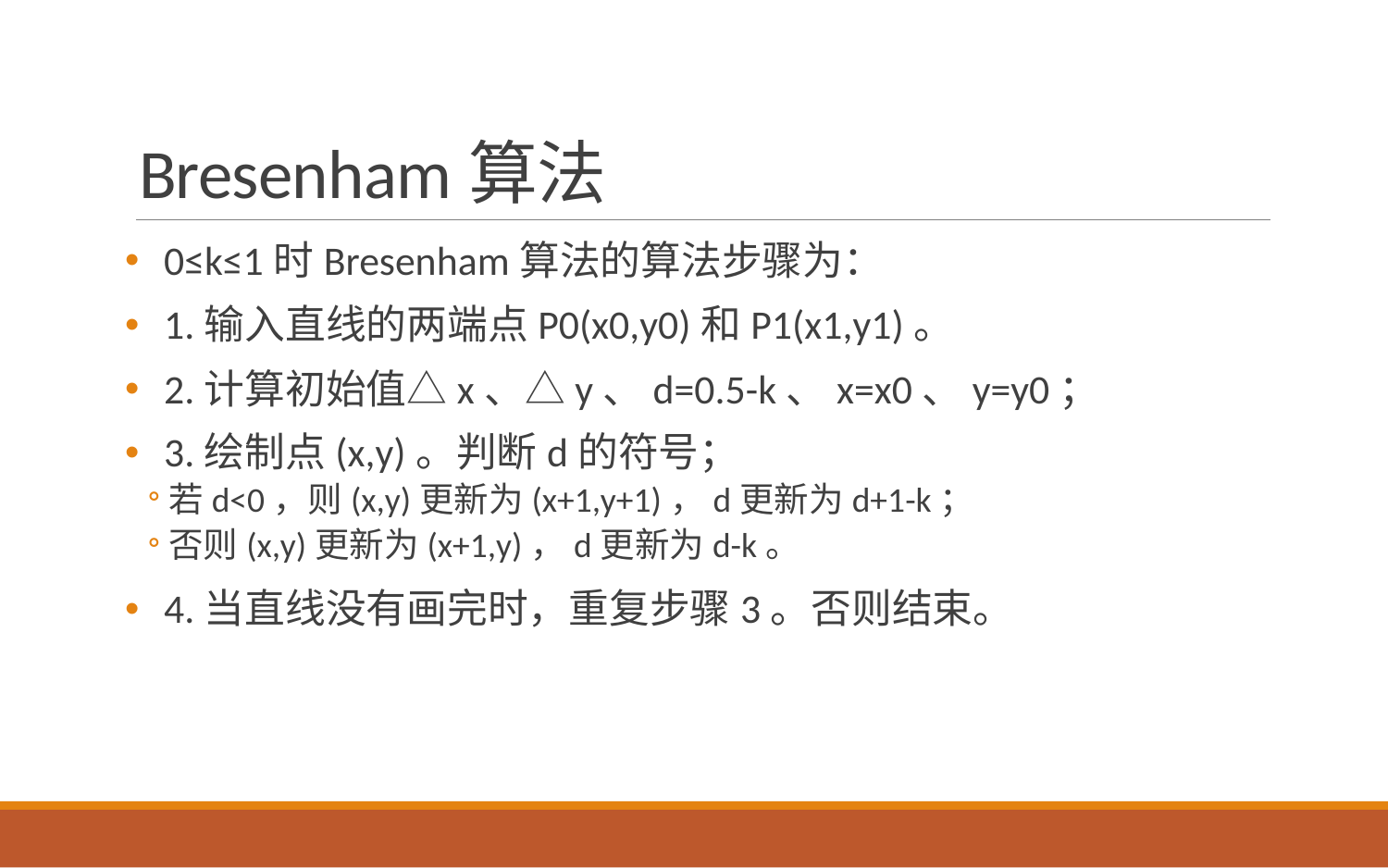

# Bresenham算法
0≤k≤1时Bresenham算法的算法步骤为：
1.输入直线的两端点P0(x0,y0)和P1(x1,y1)。
2.计算初始值△x、△y、d=0.5-k、x=x0、y=y0；
3.绘制点(x,y)。判断d的符号；
若d<0，则(x,y)更新为(x+1,y+1)，d更新为d+1-k；
否则(x,y)更新为(x+1,y)，d更新为d-k。
4.当直线没有画完时，重复步骤3。否则结束。